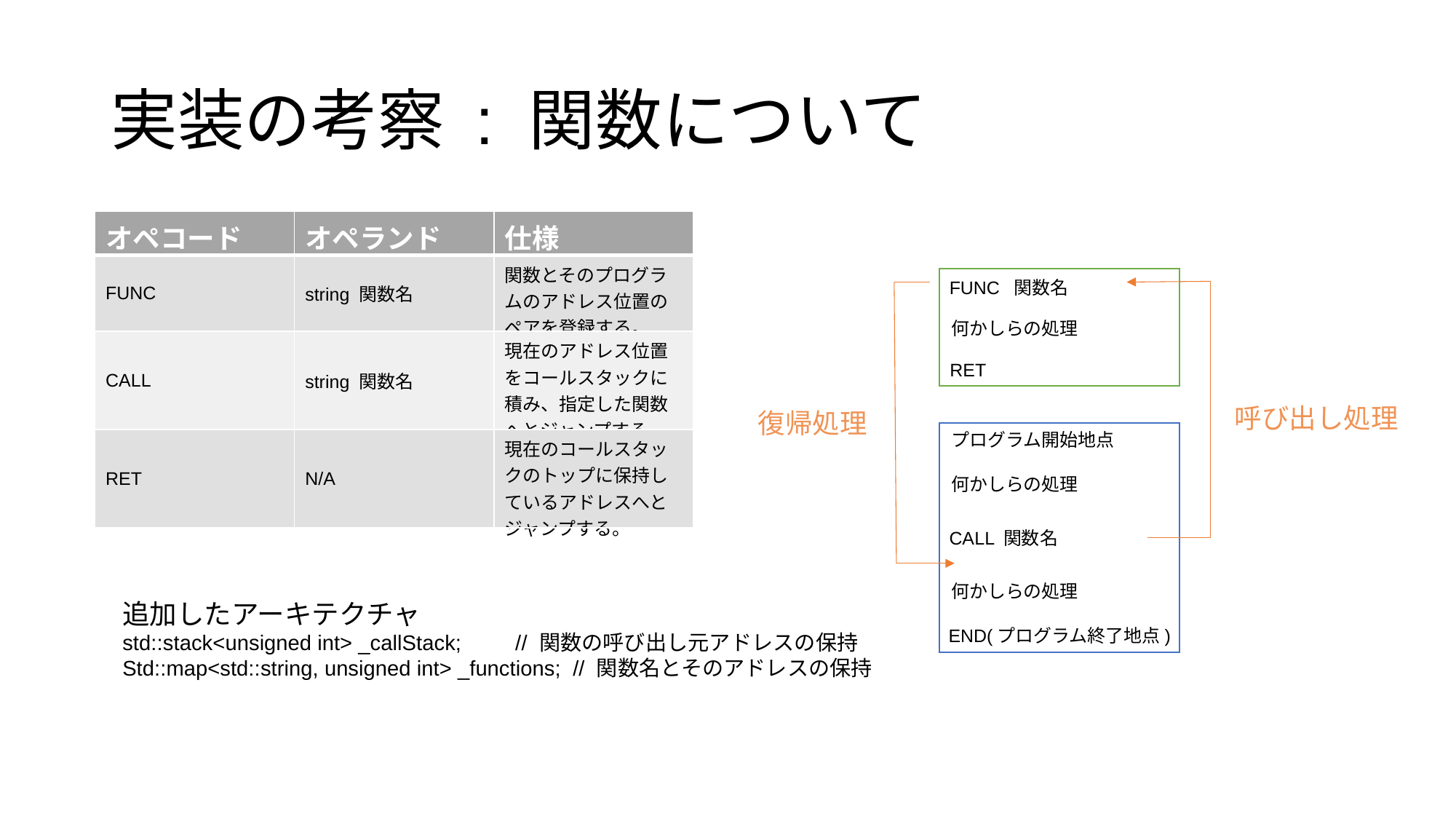

# 実装の考察 : 関数について
| オペコード | オペランド | 仕様 |
| --- | --- | --- |
| FUNC | string 関数名 | 関数とそのプログラムのアドレス位置のペアを登録する。 |
| CALL | string 関数名 | 現在のアドレス位置をコールスタックに積み、指定した関数へとジャンプする。 |
| RET | N/A | 現在のコールスタックのトップに保持しているアドレスへとジャンプする。 |

FUNC  関数名
何かしらの処理
RET
呼び出し処理
復帰処理

プログラム開始地点
何かしらの処理
CALL 関数名
何かしらの処理
END(プログラム終了地点)
追加したアーキテクチャ
std::stack<unsigned int> _callStack;         // 関数の呼び出し元アドレスの保持
Std::map<std::string, unsigned int> _functions;  // 関数名とそのアドレスの保持